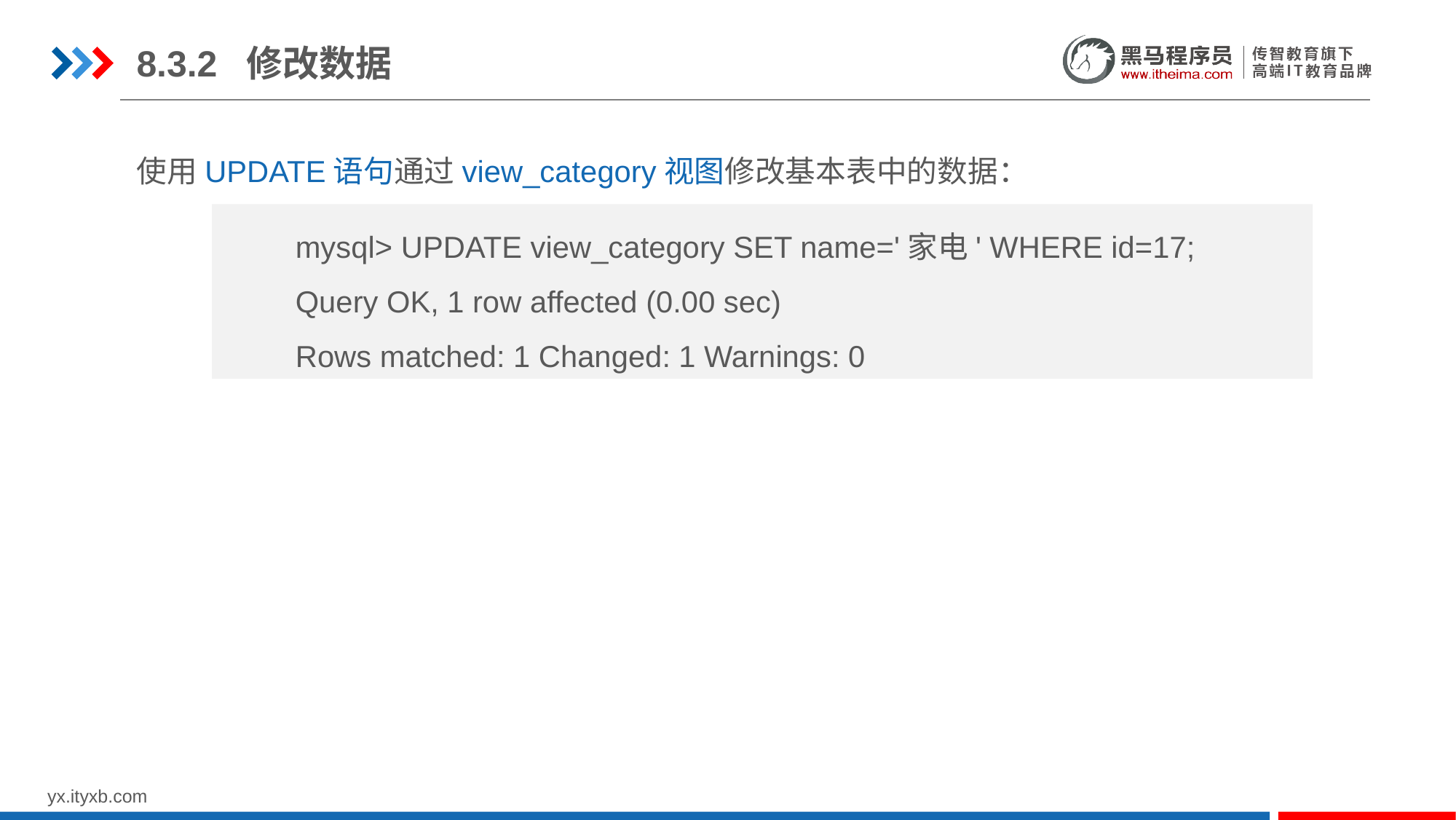

8.3.2  修改数据
使用UPDATE语句通过view_category视图修改基本表中的数据：
mysql> UPDATE view_category SET name='家电' WHERE id=17;
Query OK, 1 row affected (0.00 sec)
Rows matched: 1 Changed: 1 Warnings: 0